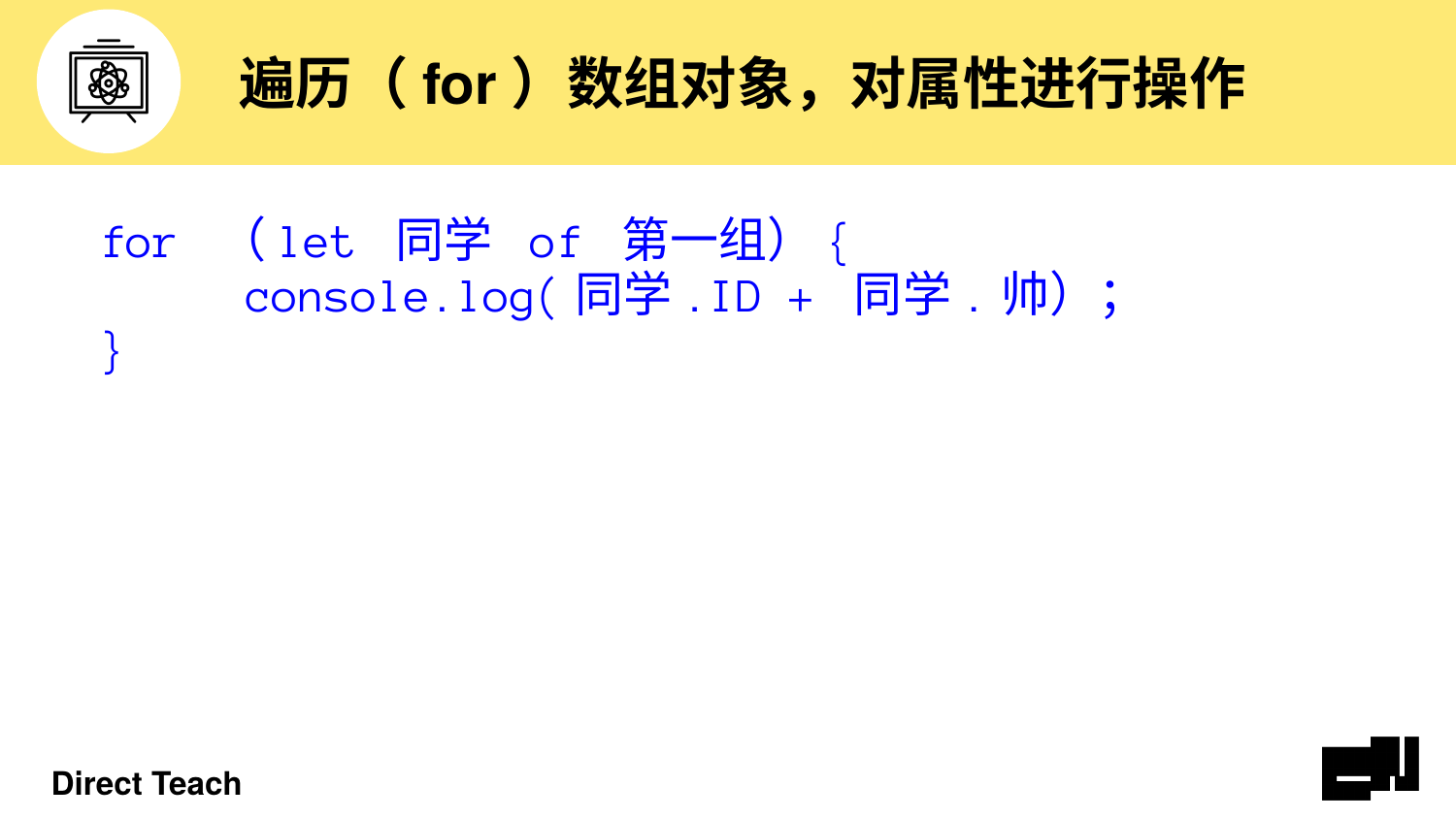

# 遍历（for）数组对象，对属性进行操作
for （let 同学 of 第一组）{
	console.log(同学.ID + 同学.帅）；
}